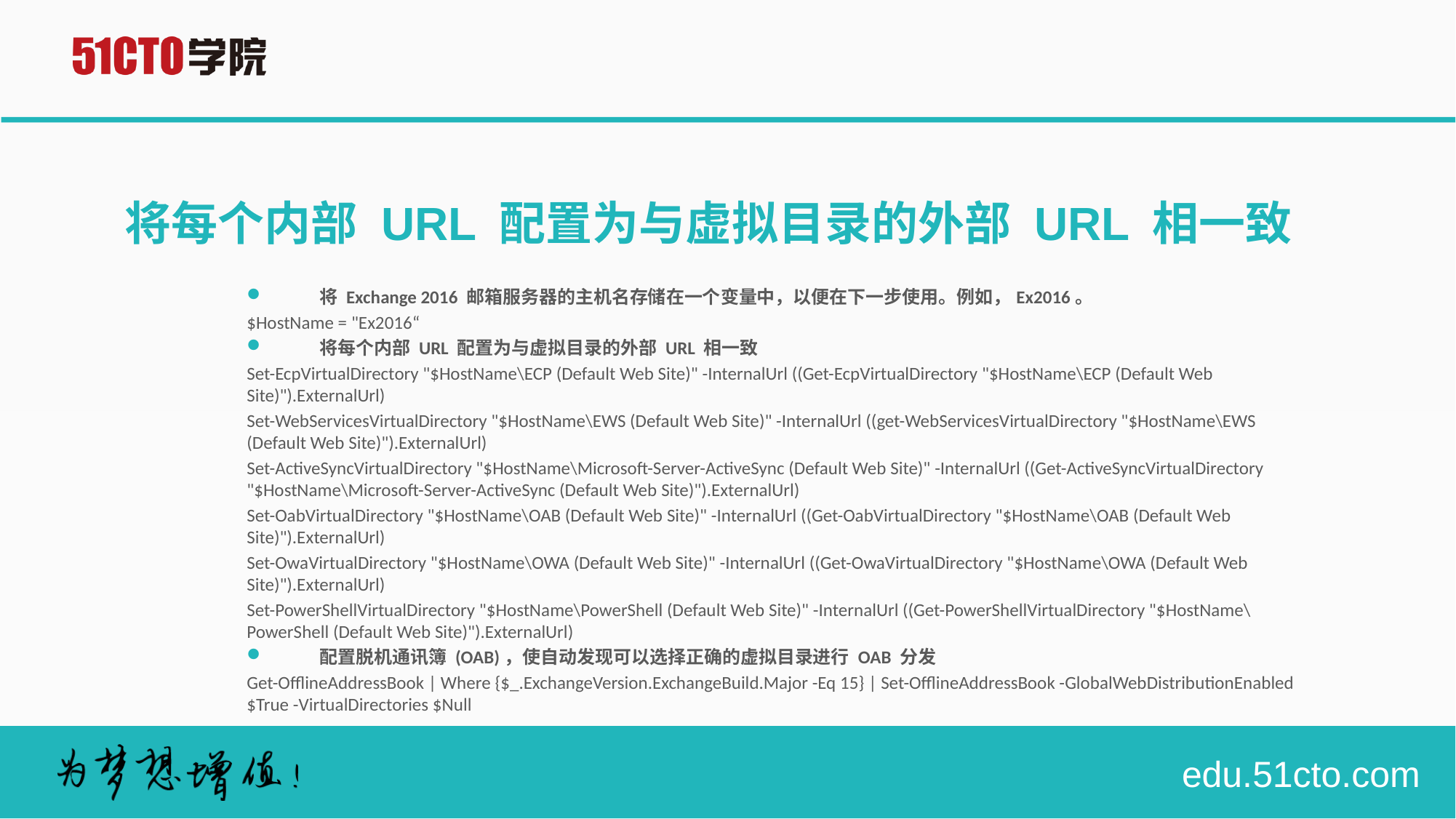

# 将每个内部 URL 配置为与虚拟目录的外部 URL 相一致
将 Exchange 2016 邮箱服务器的主机名存储在一个变量中，以便在下一步使用。例如，Ex2016。
$HostName = "Ex2016“
将每个内部 URL 配置为与虚拟目录的外部 URL 相一致
Set-EcpVirtualDirectory "$HostName\ECP (Default Web Site)" -InternalUrl ((Get-EcpVirtualDirectory "$HostName\ECP (Default Web Site)").ExternalUrl)
Set-WebServicesVirtualDirectory "$HostName\EWS (Default Web Site)" -InternalUrl ((get-WebServicesVirtualDirectory "$HostName\EWS (Default Web Site)").ExternalUrl)
Set-ActiveSyncVirtualDirectory "$HostName\Microsoft-Server-ActiveSync (Default Web Site)" -InternalUrl ((Get-ActiveSyncVirtualDirectory "$HostName\Microsoft-Server-ActiveSync (Default Web Site)").ExternalUrl)
Set-OabVirtualDirectory "$HostName\OAB (Default Web Site)" -InternalUrl ((Get-OabVirtualDirectory "$HostName\OAB (Default Web Site)").ExternalUrl)
Set-OwaVirtualDirectory "$HostName\OWA (Default Web Site)" -InternalUrl ((Get-OwaVirtualDirectory "$HostName\OWA (Default Web Site)").ExternalUrl)
Set-PowerShellVirtualDirectory "$HostName\PowerShell (Default Web Site)" -InternalUrl ((Get-PowerShellVirtualDirectory "$HostName\PowerShell (Default Web Site)").ExternalUrl)
配置脱机通讯簿 (OAB)，使自动发现可以选择正确的虚拟目录进行 OAB 分发
Get-OfflineAddressBook | Where {$_.ExchangeVersion.ExchangeBuild.Major -Eq 15} | Set-OfflineAddressBook -GlobalWebDistributionEnabled $True -VirtualDirectories $Null